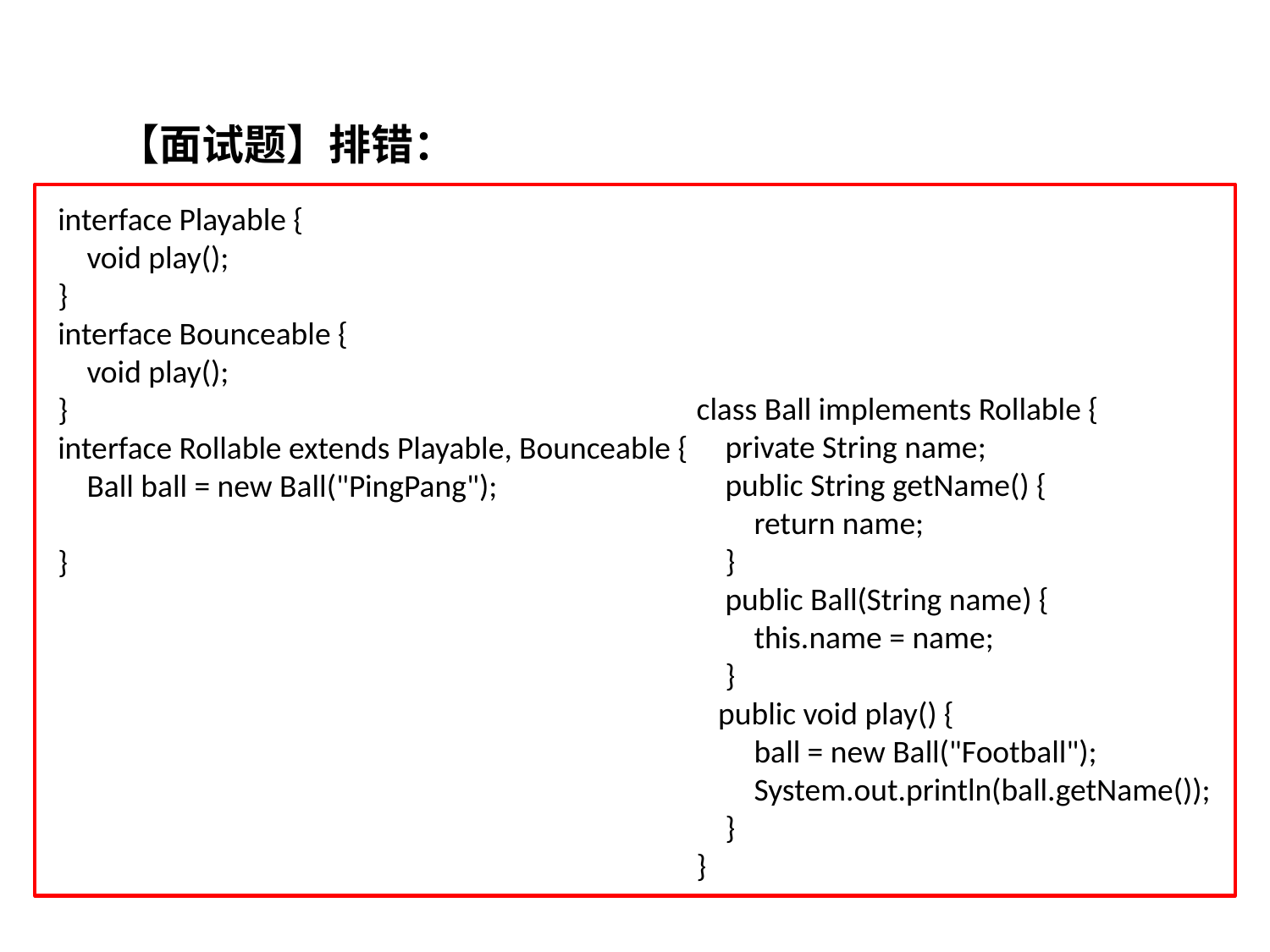

【面试题】排错：

interface Playable {
    void play();
}
interface Bounceable {
    void play();
}
interface Rollable extends Playable, Bounceable {
    Ball ball = new Ball("PingPang");

}

class Ball implements Rollable {
    private String name;
    public String getName() {
        return name;
    }
    public Ball(String name) {
        this.name = name;
    }
   public void play() {
        ball = new Ball("Football");
        System.out.println(ball.getName());
    }
}